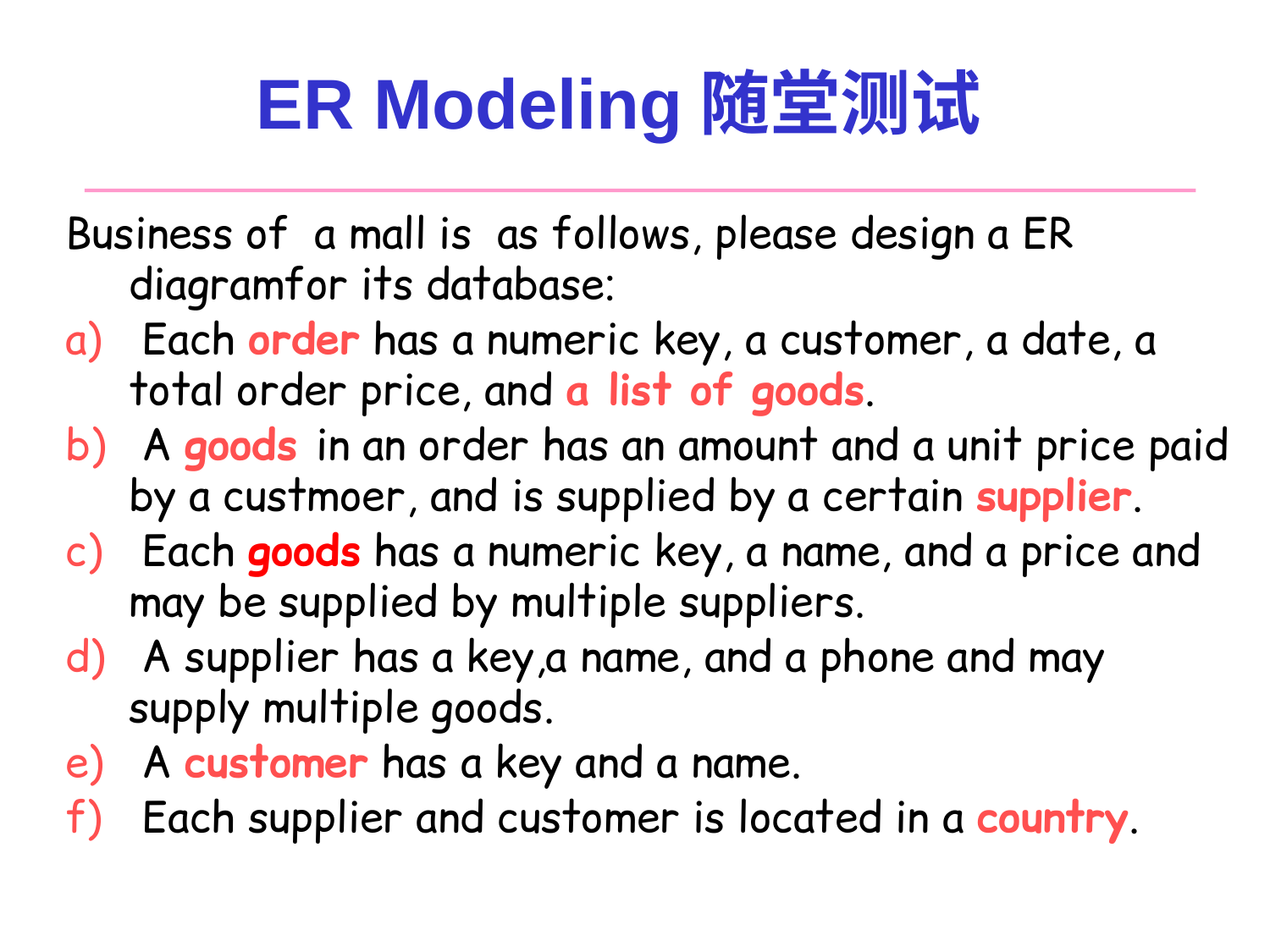

# ER Modeling随堂测试
Business of  a mall is  as follows, please design a ER diagramfor its database:
 Each order has a numeric key, a customer, a date, a total order price, and a list of goods.
 A goods in an order has an amount and a unit price paid by a custmoer, and is supplied by a certain supplier.
 Each goods has a numeric key, a name, and a price and may be supplied by multiple suppliers.
 A supplier has a key,a name, and a phone and may supply multiple goods.
 A customer has a key and a name.
 Each supplier and customer is located in a country.